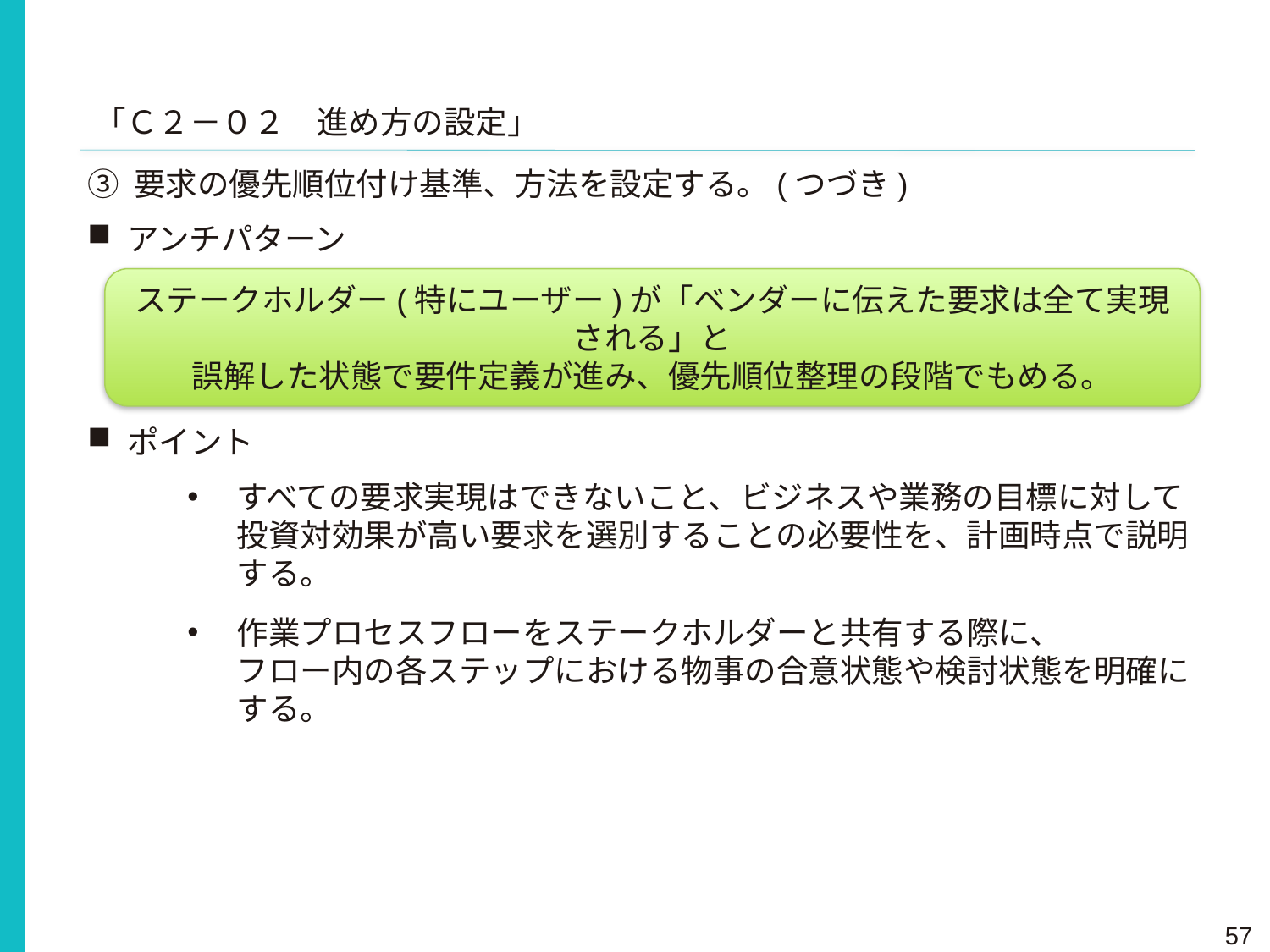

「Ｃ２－０２　進め方の設定」
③ 要求の優先順位付け基準、方法を設定する。(つづき)

アンチパターン
ステークホルダー(特にユーザー)が「ベンダーに伝えた要求は全て実現される」と
誤解した状態で要件定義が進み、優先順位整理の段階でもめる。
ポイント

すべての要求実現はできないこと、ビジネスや業務の目標に対して
投資対効果が高い要求を選別することの必要性を、計画時点で説明する。

作業プロセスフローをステークホルダーと共有する際に、
フロー内の各ステップにおける物事の合意状態や検討状態を明確にする。

57